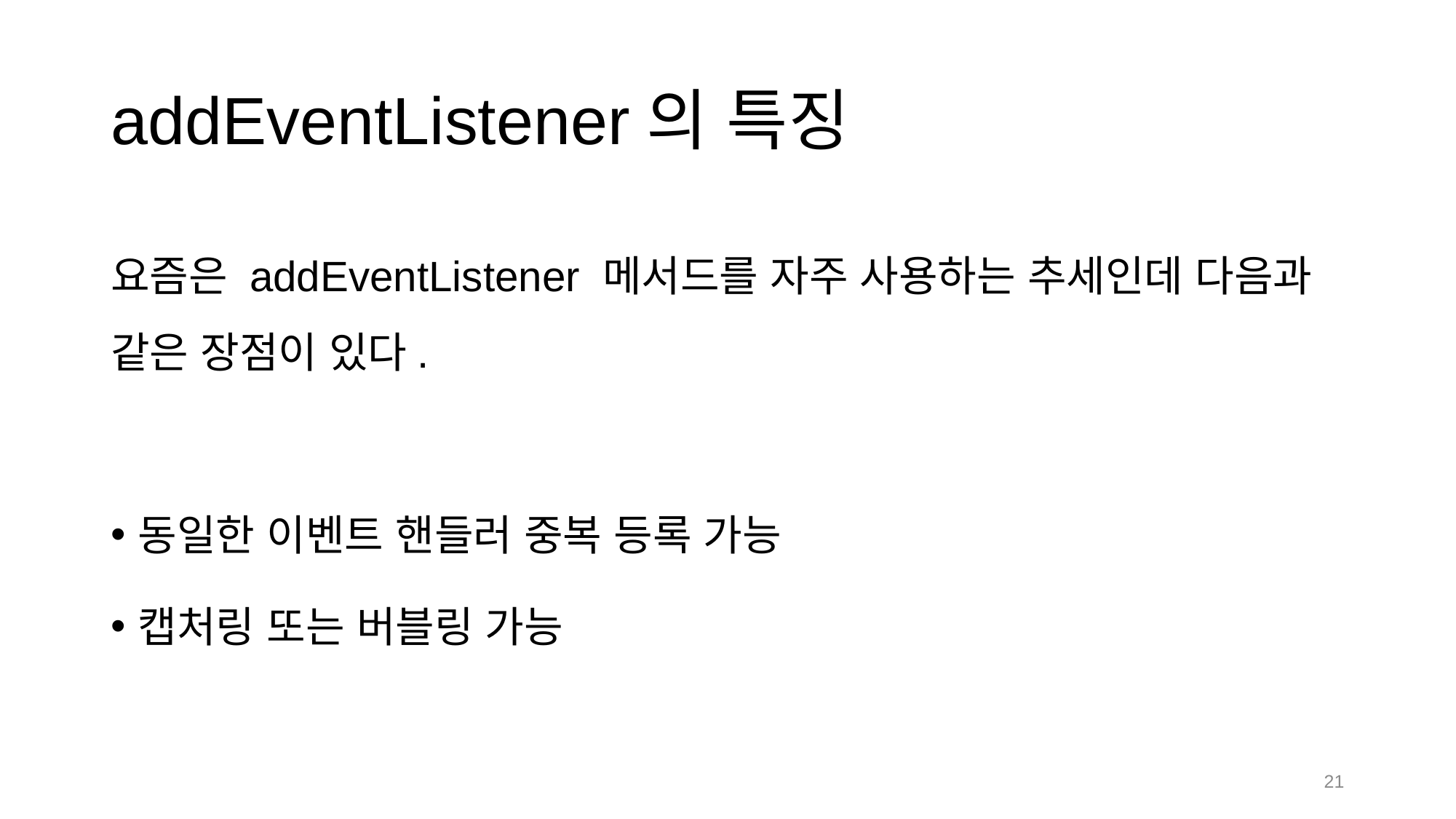

# addEventListener의 특징
요즘은 addEventListener 메서드를 자주 사용하는 추세인데 다음과 같은 장점이 있다.

동일한 이벤트 핸들러 중복 등록 가능
캡처링 또는 버블링 가능
21